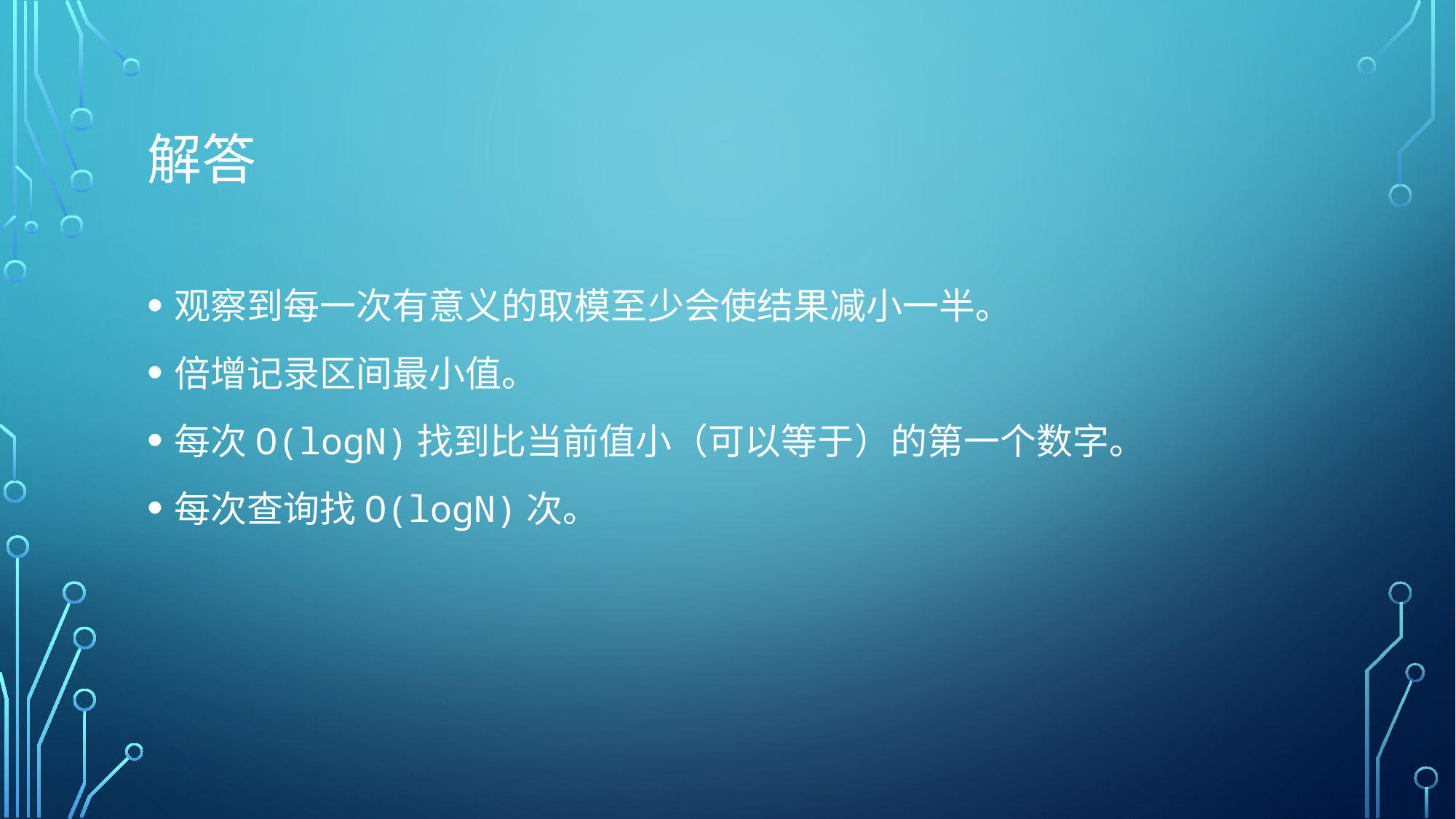

# 解答
观察到每一次有意义的取模至少会使结果减小一半。
倍增记录区间最小值。
每次O(logN)找到比当前值小（可以等于）的第一个数字。
每次查询找O(logN)次。